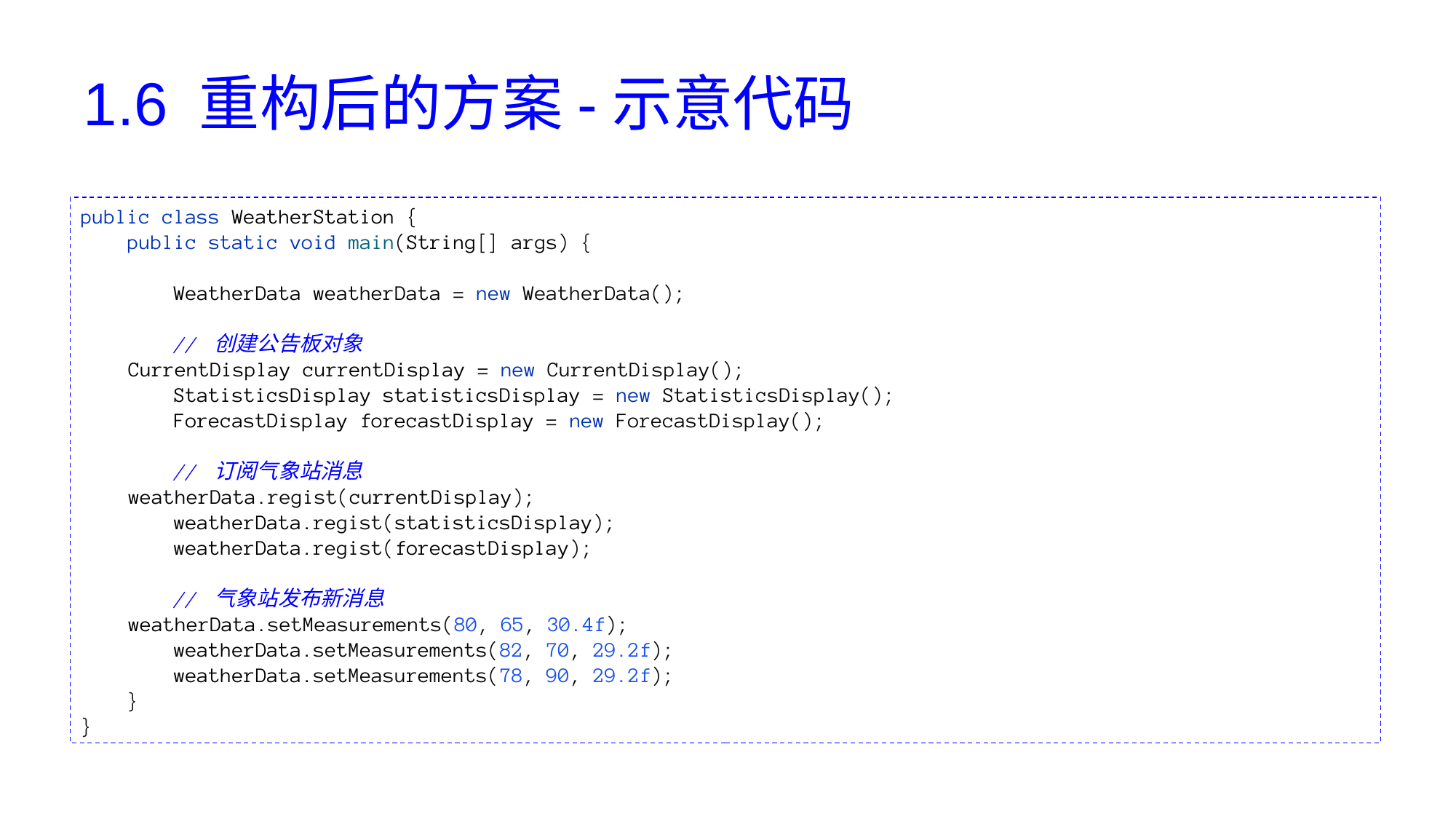

# 1.6 重构后的方案-示意代码
public class WeatherStation {
    public static void main(String[] args) {
        WeatherData weatherData = new WeatherData();
        // 创建公告板对象
         CurrentDisplay currentDisplay = new CurrentDisplay();
        StatisticsDisplay statisticsDisplay = new StatisticsDisplay();
        ForecastDisplay forecastDisplay = new ForecastDisplay();
        // 订阅气象站消息
         weatherData.regist(currentDisplay);
        weatherData.regist(statisticsDisplay);
        weatherData.regist(forecastDisplay);
        // 气象站发布新消息
         weatherData.setMeasurements(80, 65, 30.4f);
        weatherData.setMeasurements(82, 70, 29.2f);
        weatherData.setMeasurements(78, 90, 29.2f);
    }
}
20